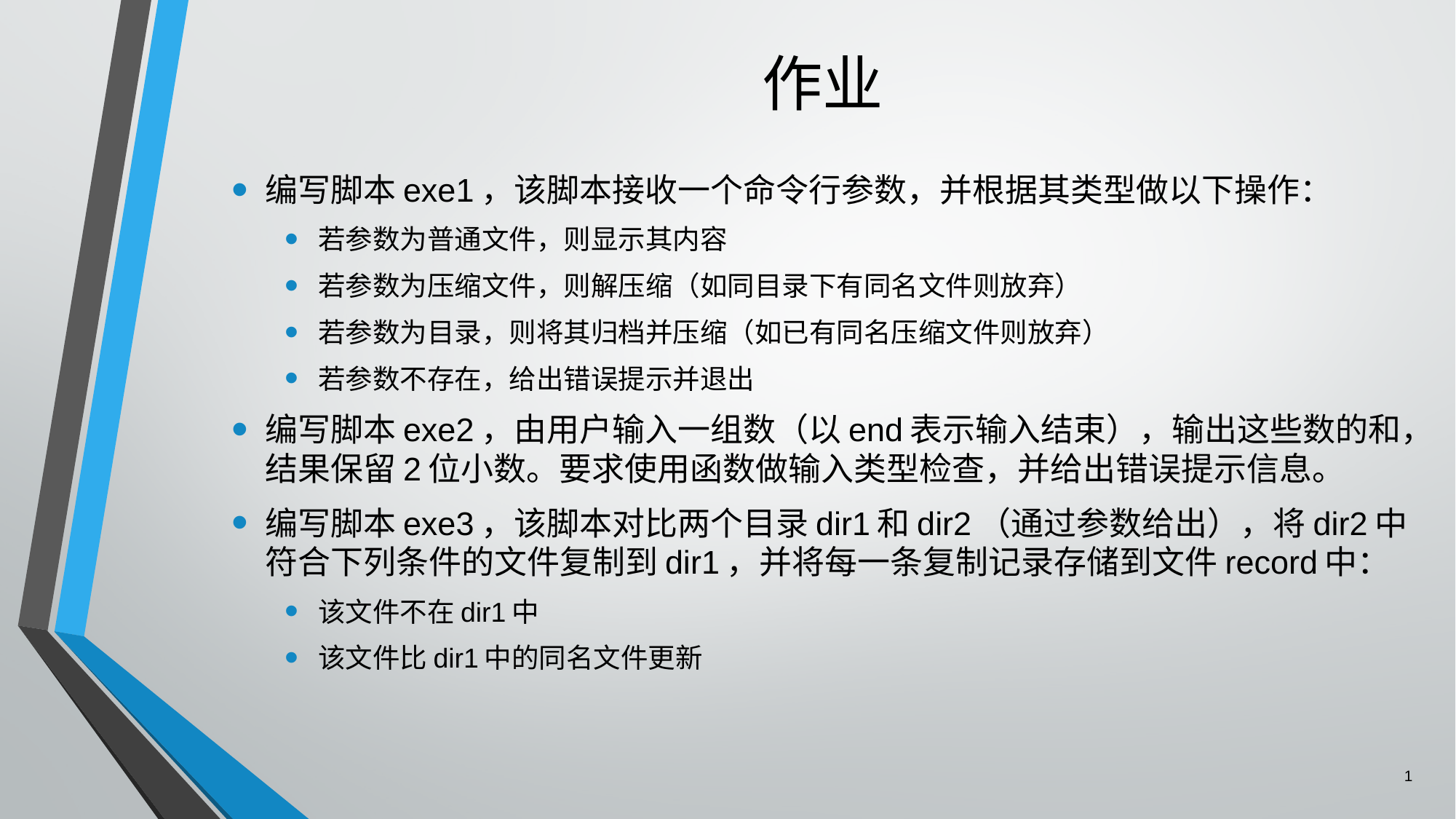

# 作业
编写脚本exe1，该脚本接收一个命令行参数，并根据其类型做以下操作：
若参数为普通文件，则显示其内容
若参数为压缩文件，则解压缩（如同目录下有同名文件则放弃）
若参数为目录，则将其归档并压缩（如已有同名压缩文件则放弃）
若参数不存在，给出错误提示并退出
编写脚本exe2，由用户输入一组数（以end表示输入结束），输出这些数的和，结果保留2位小数。要求使用函数做输入类型检查，并给出错误提示信息。
编写脚本exe3，该脚本对比两个目录dir1和dir2（通过参数给出），将dir2中符合下列条件的文件复制到dir1，并将每一条复制记录存储到文件record中：
该文件不在dir1中
该文件比dir1中的同名文件更新

1